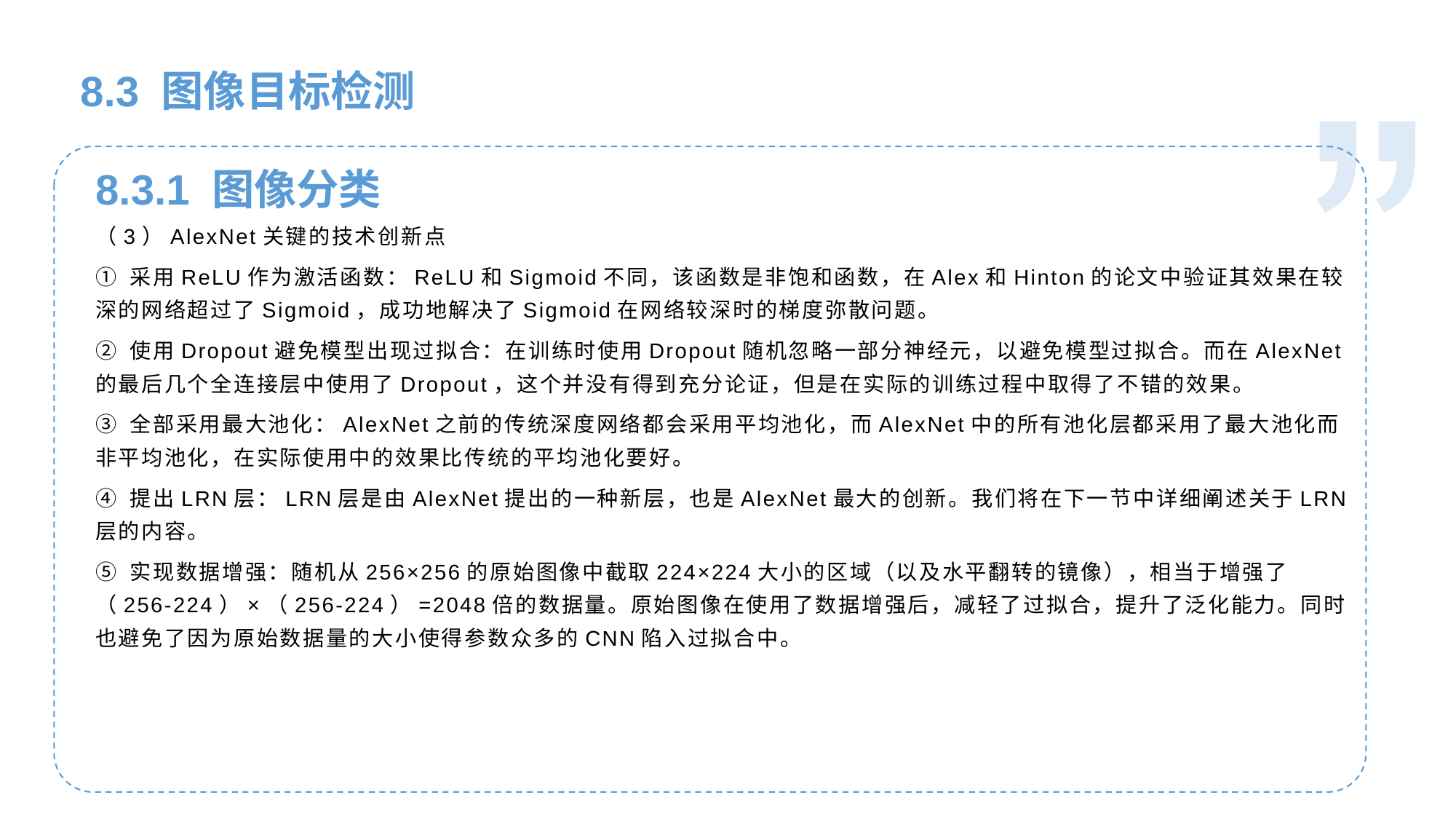

人工智能基础
8.3 图像目标检测

8.3.1 图像分类
（3）AlexNet关键的技术创新点
① 采用ReLU作为激活函数：ReLU和Sigmoid不同，该函数是非饱和函数，在Alex和Hinton的论文中验证其效果在较深的网络超过了Sigmoid，成功地解决了Sigmoid在网络较深时的梯度弥散问题。
② 使用Dropout避免模型出现过拟合：在训练时使用Dropout随机忽略一部分神经元，以避免模型过拟合。而在AlexNet的最后几个全连接层中使用了Dropout，这个并没有得到充分论证，但是在实际的训练过程中取得了不错的效果。
③ 全部采用最大池化：AlexNet之前的传统深度网络都会采用平均池化，而AlexNet中的所有池化层都采用了最大池化而非平均池化，在实际使用中的效果比传统的平均池化要好。
④ 提出LRN层：LRN层是由AlexNet提出的一种新层，也是AlexNet最大的创新。我们将在下一节中详细阐述关于LRN层的内容。
⑤ 实现数据增强：随机从256×256的原始图像中截取224×224大小的区域（以及水平翻转的镜像），相当于增强了（256-224）×（256-224）=2048倍的数据量。原始图像在使用了数据增强后，减轻了过拟合，提升了泛化能力。同时也避免了因为原始数据量的大小使得参数众多的CNN陷入过拟合中。